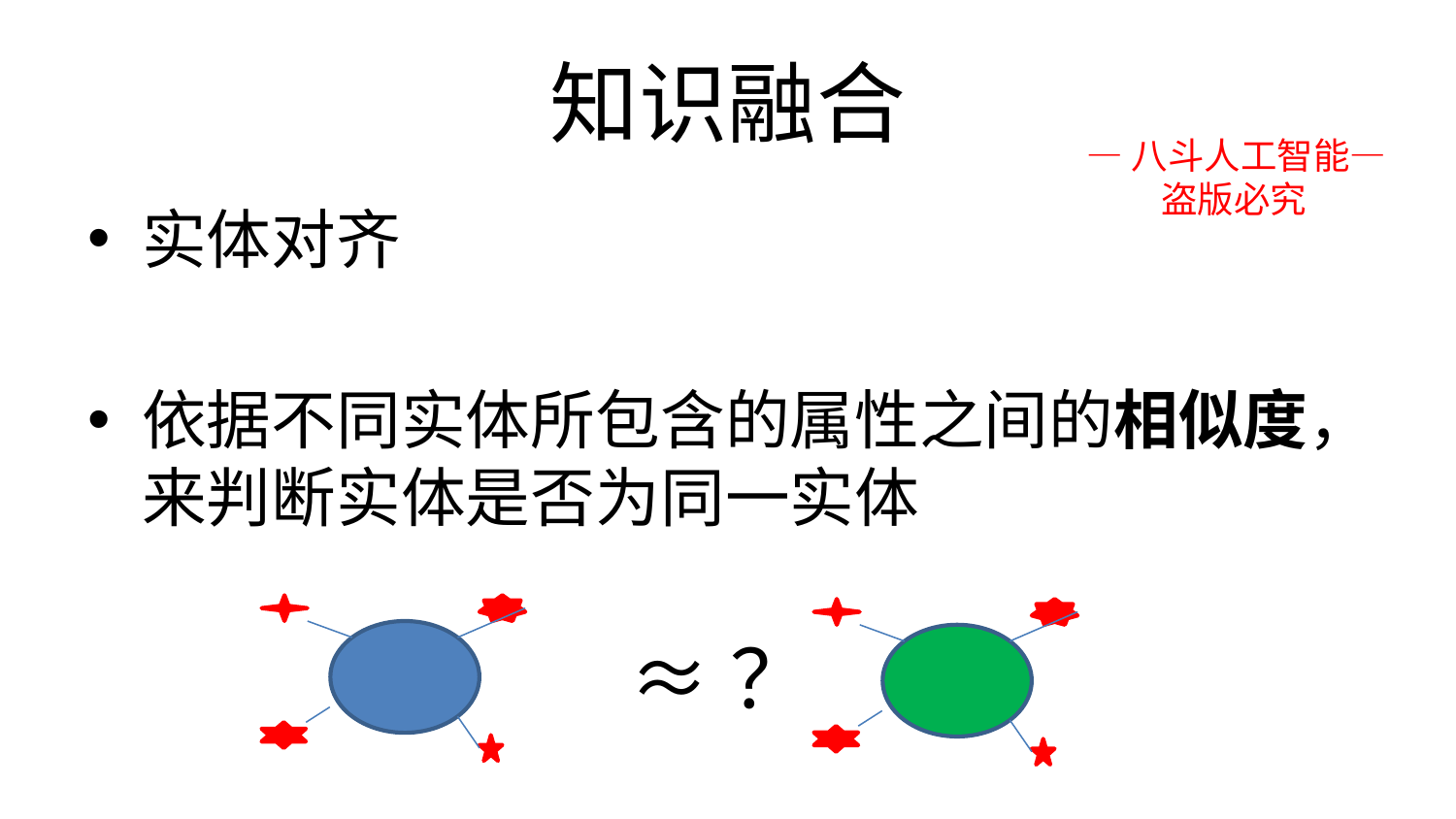

# 知识融合
—八斗人工智能—
        盗版必究
实体对齐

依据不同实体所包含的属性之间的相似度，来判断实体是否为同一实体

≈？